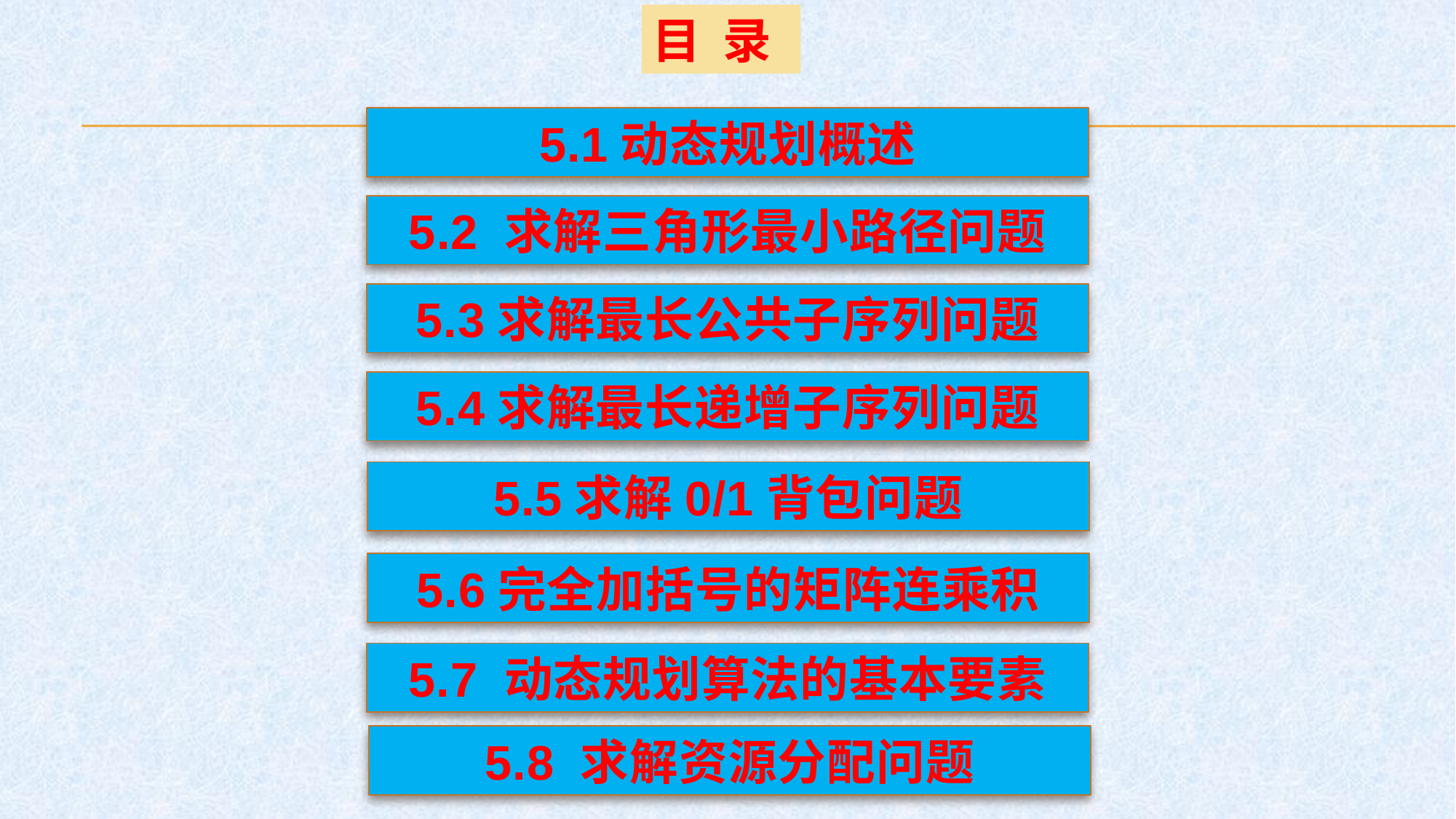

目  录
5.1动态规划概述
5.2 求解三角形最小路径问题
5.3求解最长公共子序列问题
5.4求解最长递增子序列问题
5.5求解0/1背包问题
5.6完全加括号的矩阵连乘积
5.7 动态规划算法的基本要素
5.8 求解资源分配问题